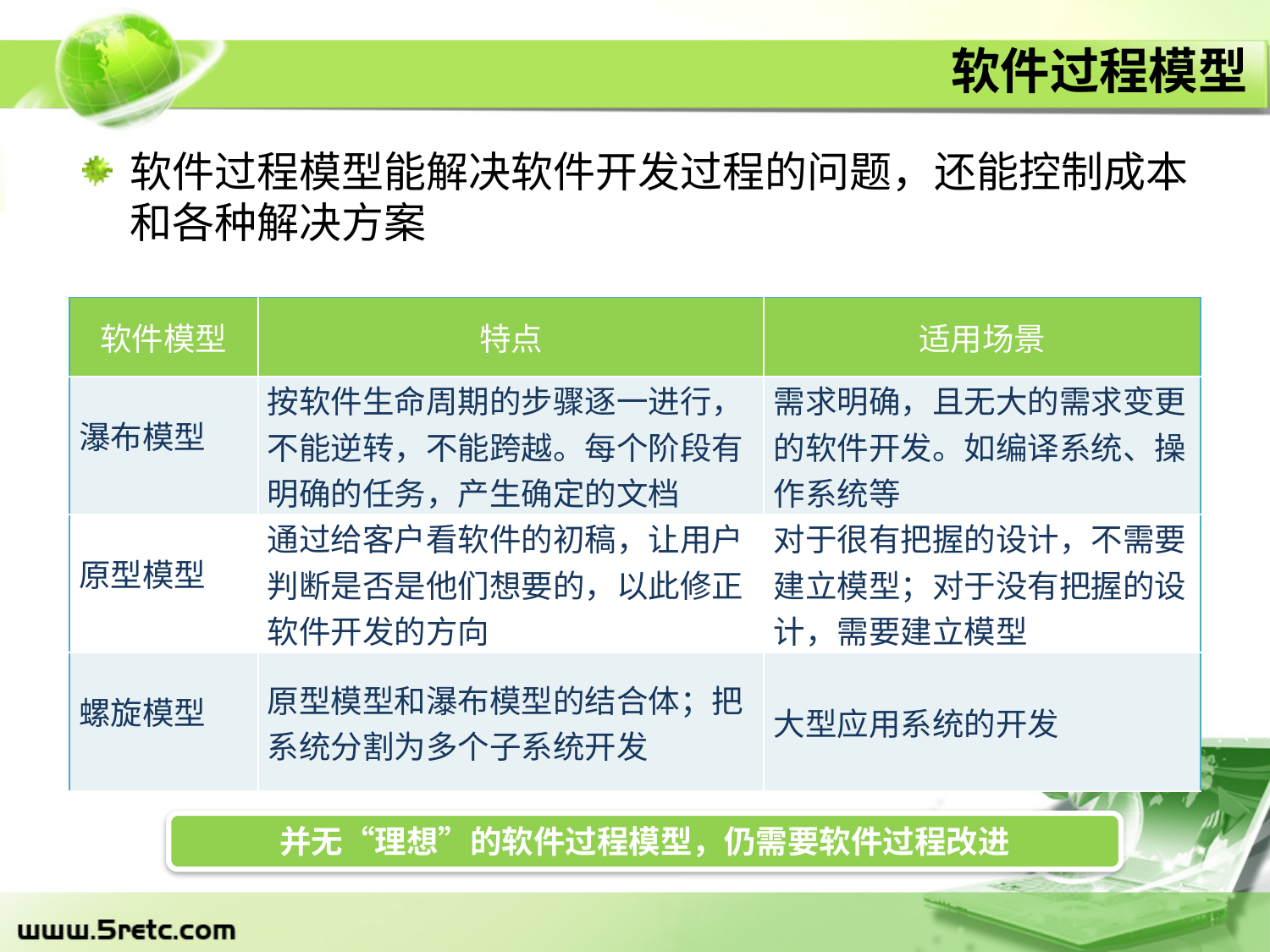

# 软件过程模型
软件过程模型能解决软件开发过程的问题，还能控制成本和各种解决方案
| 软件模型 | 特点 | 适用场景 |
| --- | --- | --- |
| 瀑布模型 | 按软件生命周期的步骤逐一进行，不能逆转，不能跨越。每个阶段有明确的任务，产生确定的文档 | 需求明确，且无大的需求变更的软件开发。如编译系统、操作系统等 |
| 原型模型 | 通过给客户看软件的初稿，让用户判断是否是他们想要的，以此修正软件开发的方向 | 对于很有把握的设计，不需要建立模型；对于没有把握的设计，需要建立模型 |
| 螺旋模型 | 原型模型和瀑布模型的结合体；把系统分割为多个子系统开发 | 大型应用系统的开发 |
网络
并无“理想”的软件过程模型，仍需要软件过程改进